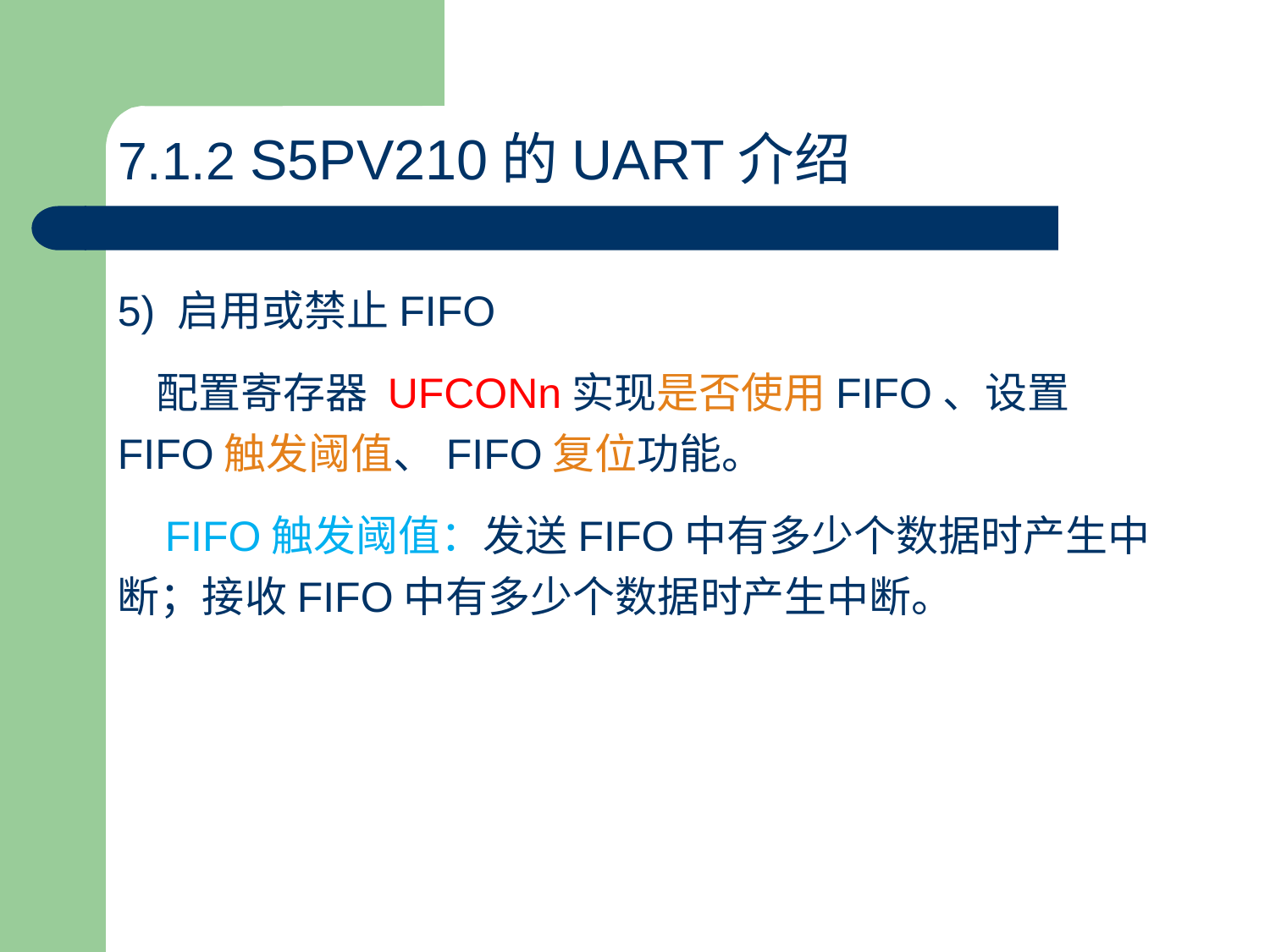

7.1.2 S5PV210的UART介绍
2. S5PV210的UART使用
5) 启用或禁止FIFO
   配置寄存器 UFCONn实现是否使用FIFO、设置FIFO触发阈值、FIFO复位功能。
    FIFO触发阈值：发送FIFO中有多少个数据时产生中断；接收FIFO中有多少个数据时产生中断。